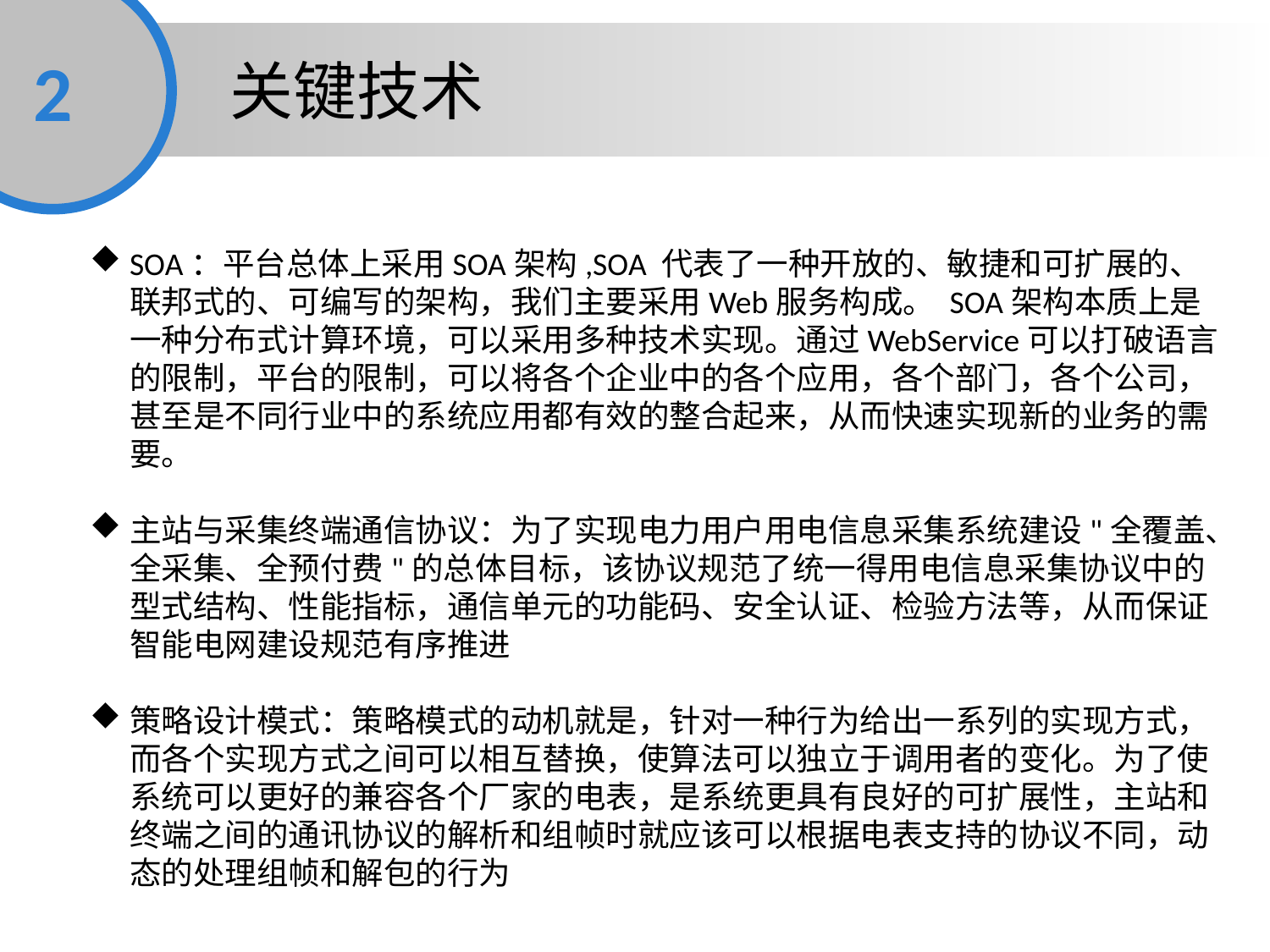

2

关键技术
SOA：平台总体上采用SOA架构,SOA 代表了一种开放的、敏捷和可扩展的、联邦式的、可编写的架构，我们主要采用Web服务构成。 SOA架构本质上是一种分布式计算环境，可以采用多种技术实现。通过WebService可以打破语言的限制，平台的限制，可以将各个企业中的各个应用，各个部门，各个公司，甚至是不同行业中的系统应用都有效的整合起来，从而快速实现新的业务的需要。

主站与采集终端通信协议：为了实现电力用户用电信息采集系统建设"全覆盖、全采集、全预付费"的总体目标，该协议规范了统一得用电信息采集协议中的型式结构、性能指标，通信单元的功能码、安全认证、检验方法等，从而保证智能电网建设规范有序推进

策略设计模式：策略模式的动机就是，针对一种行为给出一系列的实现方式，而各个实现方式之间可以相互替换，使算法可以独立于调用者的变化。为了使系统可以更好的兼容各个厂家的电表，是系统更具有良好的可扩展性，主站和终端之间的通讯协议的解析和组帧时就应该可以根据电表支持的协议不同，动态的处理组帧和解包的行为